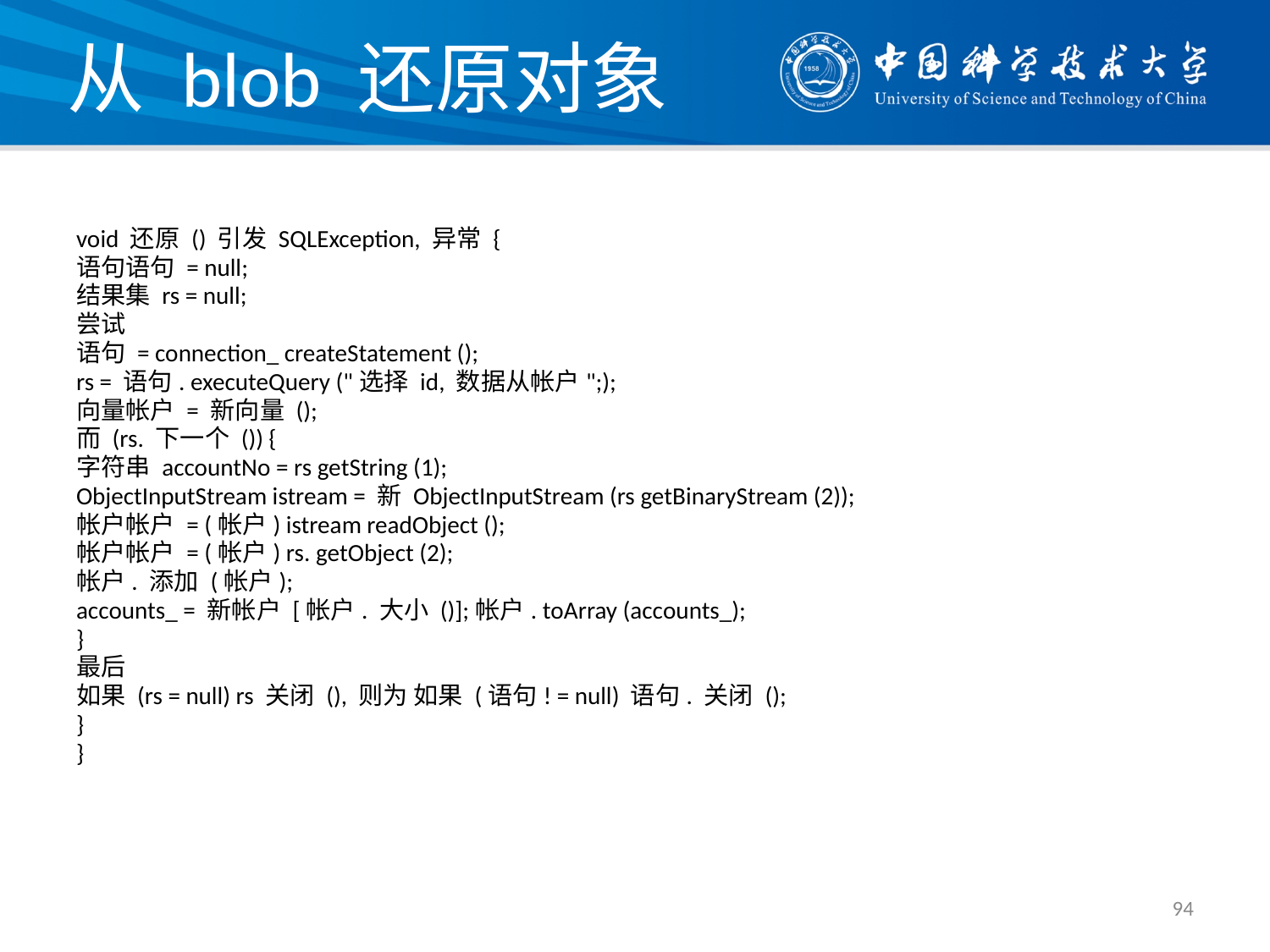

# 从 blob 还原对象
void 还原 () 引发 SQLException, 异常 {
语句语句 = null;
结果集 rs = null;
尝试
语句 = connection_ createStatement ();
rs = 语句. executeQuery ("选择 id, 数据从帐户";);
向量帐户 = 新向量 ();
而 (rs. 下一个 ()) {
字符串 accountNo = rs getString (1);
ObjectInputStream istream = 新 ObjectInputStream (rs getBinaryStream (2));
帐户帐户 = (帐户) istream readObject ();
帐户帐户 = (帐户) rs. getObject (2);
帐户. 添加 (帐户);
accounts_ = 新帐户 [帐户. 大小 ()];帐户. toArray (accounts_);
}
最后
如果 (rs = null) rs 关闭 (), 则为 如果 (语句! = null) 语句. 关闭 ();
}
}
94